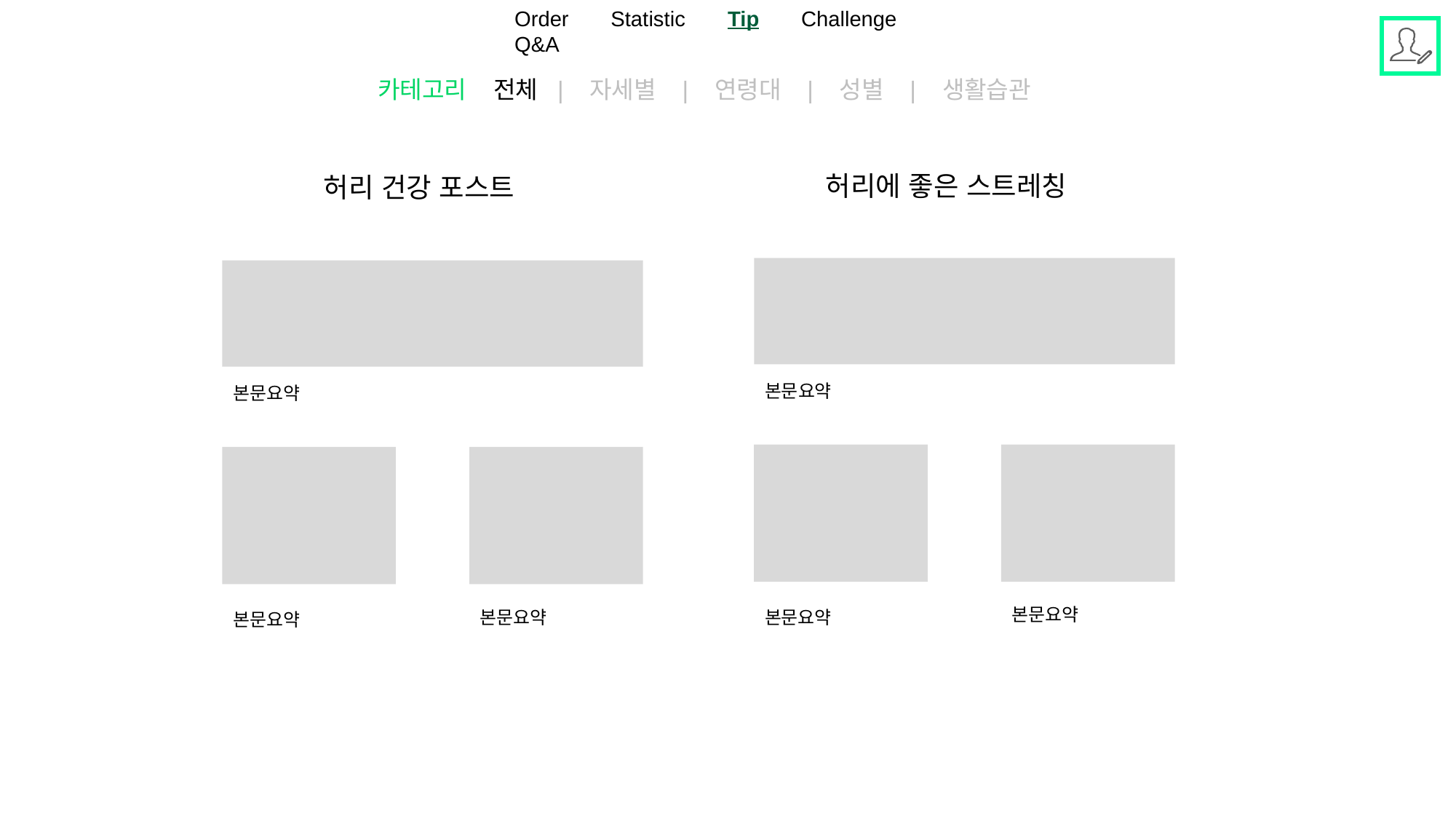

Order       Statistic       Tip       Challenge        Q&A

카테고리    전체  |   자세별   |   연령대   |   성별   |   생활습관
허리에 좋은 스트레칭
허리 건강 포스트

본문요약
본문요약

본문요약
본문요약
본문요약
본문요약